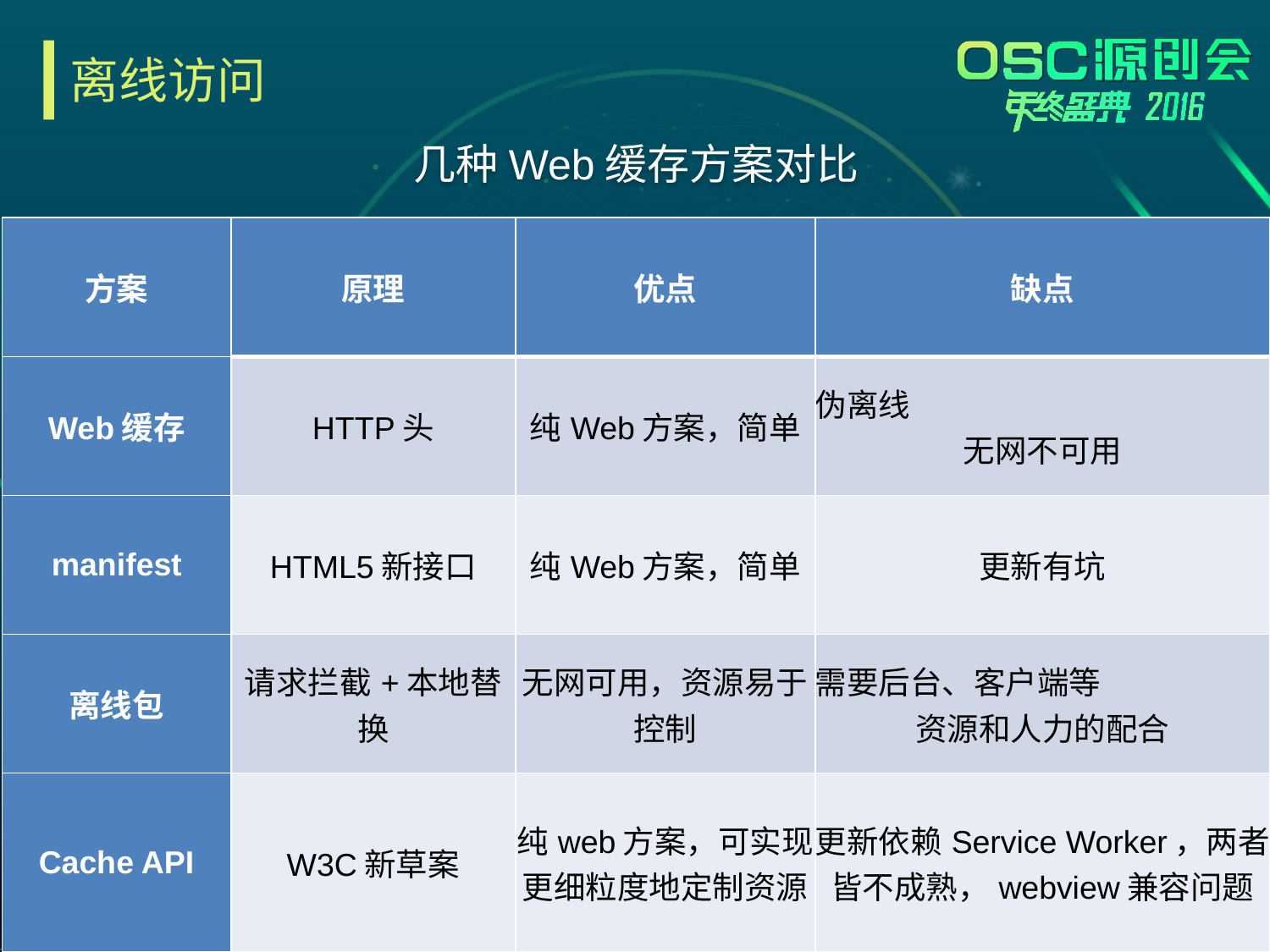

# 离线访问
几种Web缓存方案对比
| 方案 | 原理 | 优点 | 缺点 |
| --- | --- | --- | --- |
| Web缓存 | HTTP头 | 纯Web方案，简单 | 伪离线 无网不可用 |
| manifest | HTML5新接口 | 纯Web方案，简单 | 更新有坑 |
| 离线包 | 请求拦截+本地替换 | 无网可用，资源易于控制 | 需要后台、客户端等 资源和人力的配合 |
| Cache API | W3C新草案 | 纯web方案，可实现更细粒度地定制资源 | 更新依赖Service Worker，两者皆不成熟，webview兼容问题 |